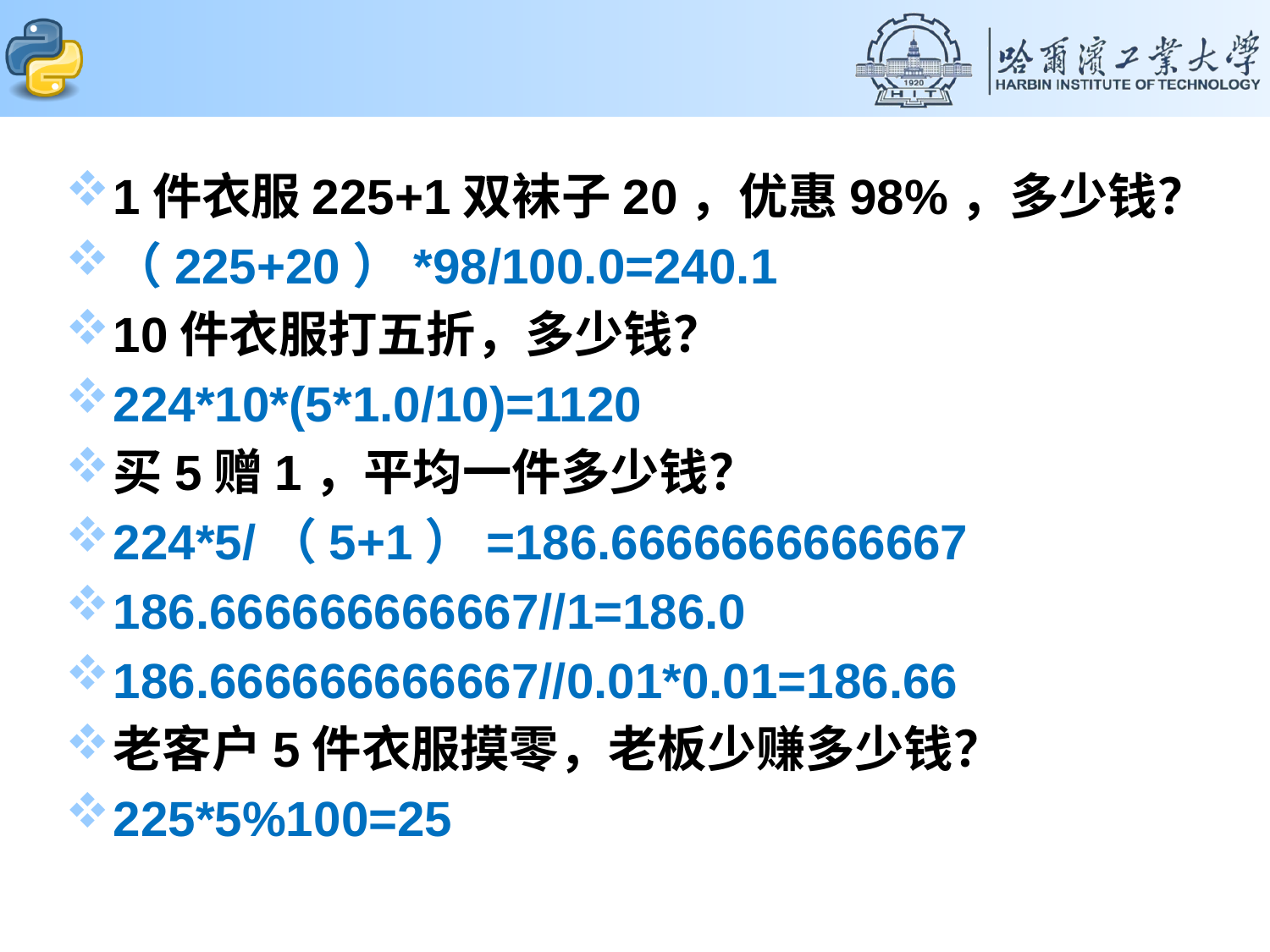

1件衣服225+1双袜子20，优惠98%，多少钱？
（225+20）*98/100.0=240.1
10件衣服打五折，多少钱？
224*10*(5*1.0/10)=1120
买5赠1，平均一件多少钱？
224*5/（5+1）=186.6666666666667
186.666666666667//1=186.0
186.666666666667//0.01*0.01=186.66
老客户5件衣服摸零，老板少赚多少钱？
225*5%100=25